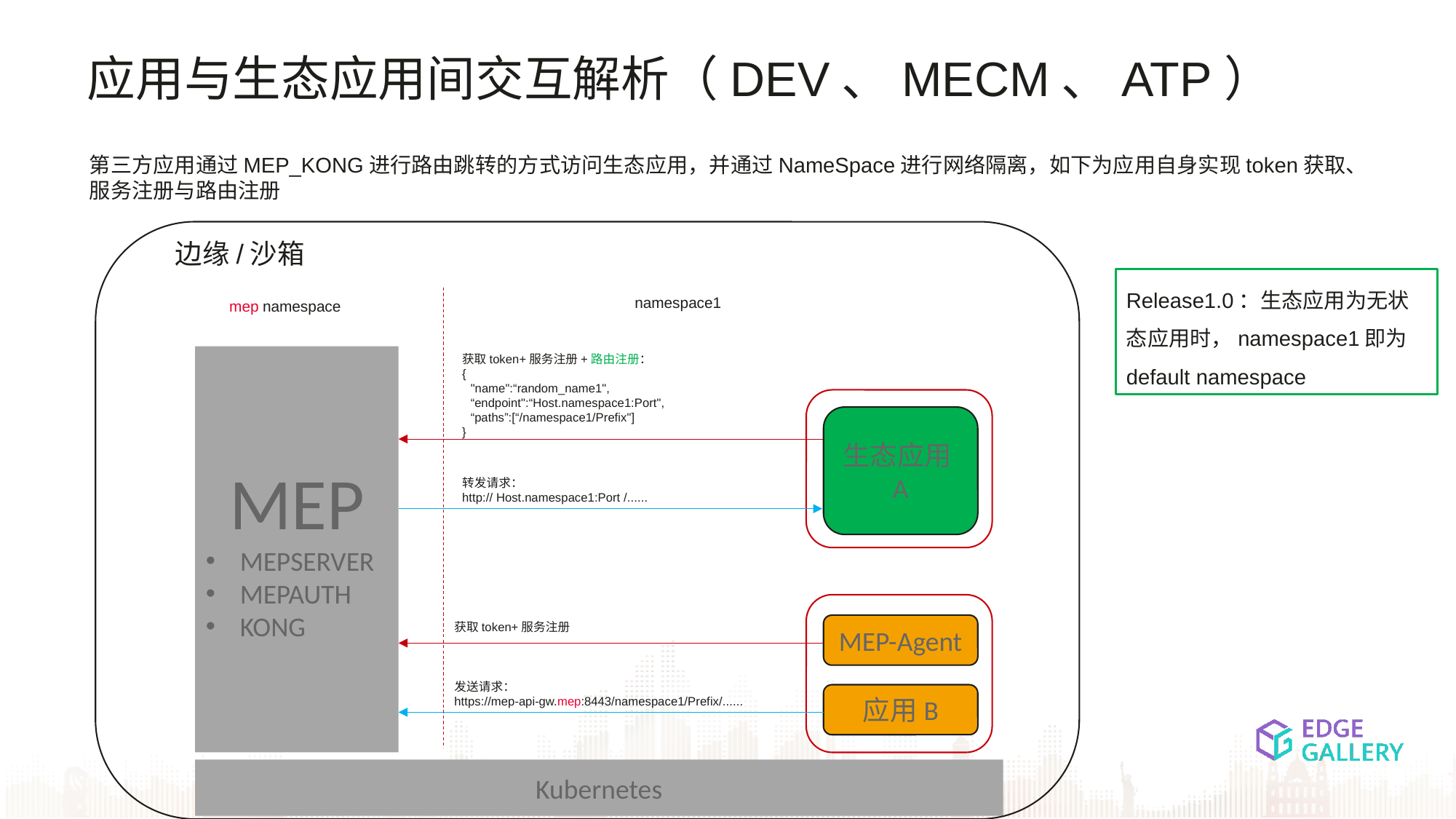

应用与生态应用间交互解析（DEV、MECM、ATP）
第三方应用通过MEP_KONG进行路由跳转的方式访问生态应用，并通过NameSpace进行网络隔离，如下为应用自身实现token获取、服务注册与路由注册
边缘/沙箱

Release1.0：生态应用为无状态应用时，namespace1即为default namespace
namespace1
mep namespace
MEP
MEPSERVER
MEPAUTH
KONG
获取token+服务注册+路由注册：
{
"name":“random_name1",
“endpoint":“Host.namespace1:Port",
“paths”:[“/namespace1/Prefix"]
}

生态应用A
转发请求：
http:// Host.namespace1:Port /......

获取token+服务注册
MEP-Agent
发送请求：
https://mep-api-gw.mep:8443/namespace1/Prefix/......
应用B
Kubernetes